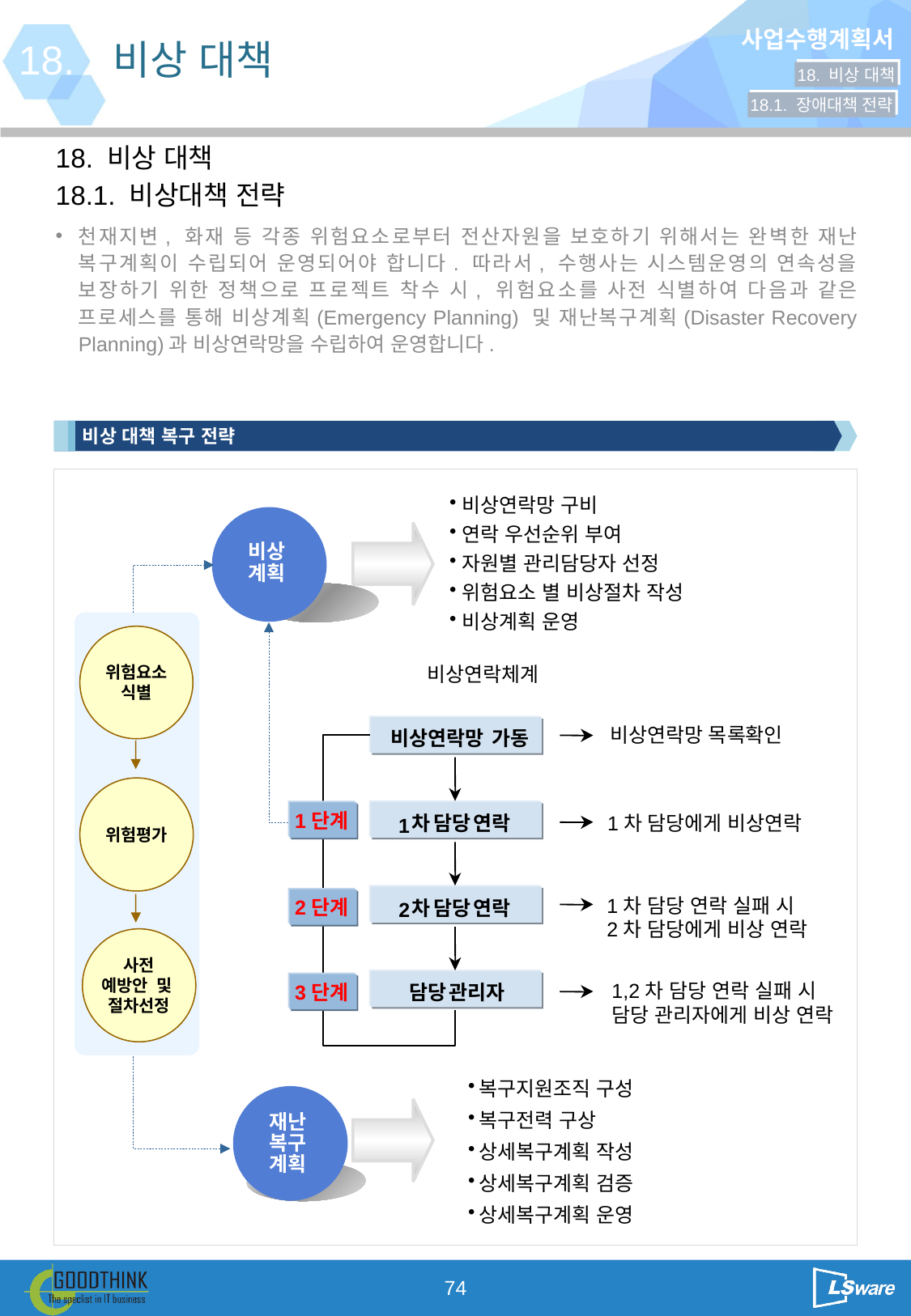

18.
비상 대책
18. 비상 대책
18.1. 장애대책 전략
18. 비상 대책
18.1. 비상대책 전략
천재지변, 화재 등 각종 위험요소로부터 전산자원을 보호하기 위해서는 완벽한 재난 복구계획이 수립되어 운영되어야 합니다. 따라서, 수행사는 시스템운영의 연속성을 보장하기 위한 정책으로 프로젝트 착수 시, 위험요소를 사전 식별하여 다음과 같은 프로세스를 통해 비상계획(Emergency Planning) 및 재난복구계획(Disaster Recovery Planning)과 비상연락망을 수립하여 운영합니다.

비상 대책 복구 전략

비상연락망 구비
연락 우선순위 부여
자원별 관리담당자 선정
위험요소 별 비상절차 작성
비상계획 운영

비상
계획

위험요소
식별
비상연락체계

비상연락망 목록확인

비상연락망
 가동

1단계

차
담당
연락
1차 담당에게 비상연락
1

1차 담당 연락 실패 시
2차 담당에게 비상 연락

2단계
차
담당
연락
2

1,2차 담당 연락 실패 시
담당 관리자에게 비상 연락

3단계
담당
관리자

위험평가

사전
예방안  및
절차선정
복구지원조직 구성
복구전력 구상
상세복구계획 작성
상세복구계획 검증
상세복구계획 운영

재난
복구
계획